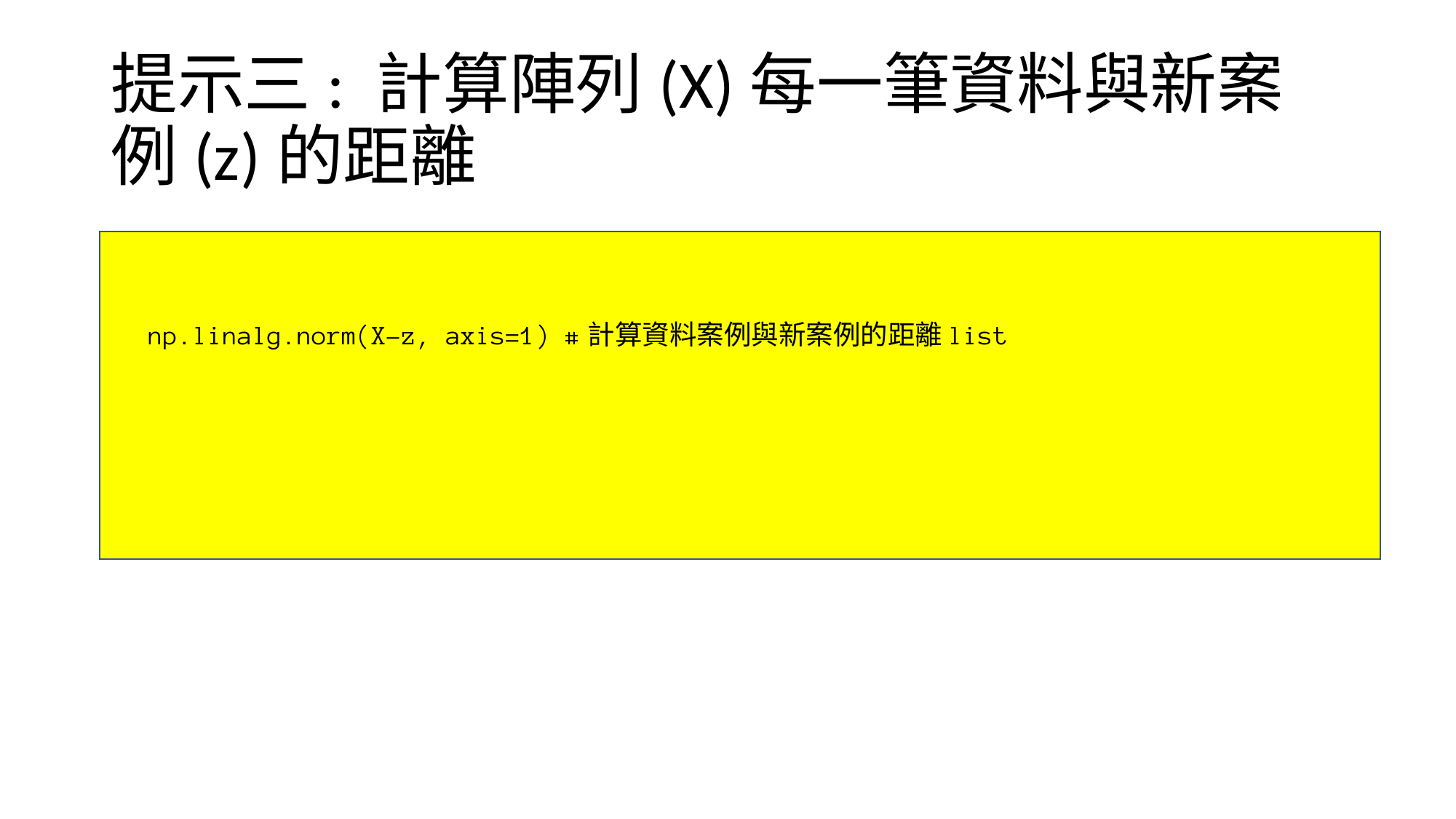

# 提示三: 計算陣列(X)每一筆資料與新案例(z)的距離

np.linalg.norm(X-z, axis=1) #計算資料案例與新案例的距離list